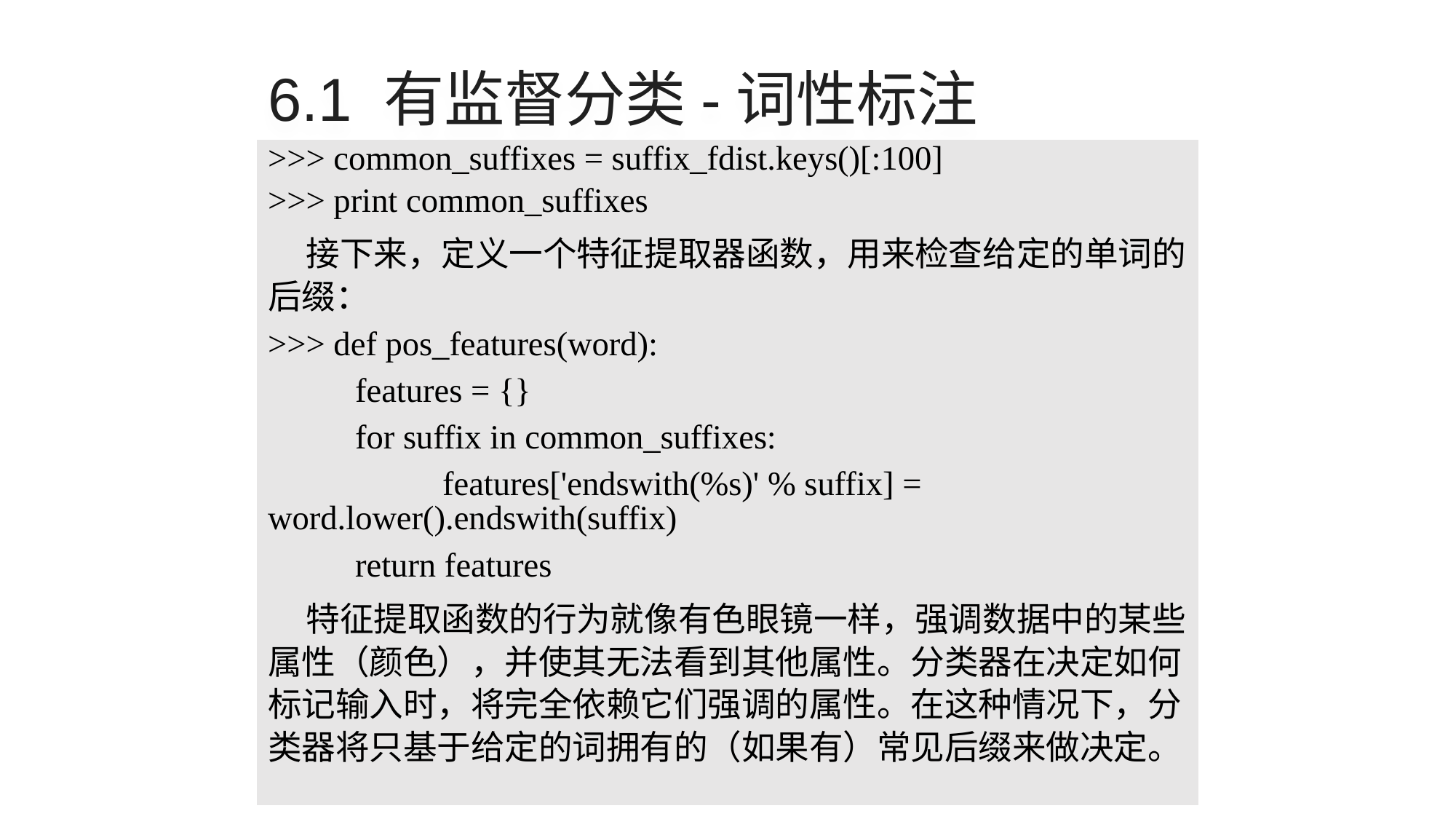

# 6.1 有监督分类-词性标注
>>> common_suffixes = suffix_fdist.keys()[:100]
>>> print common_suffixes
接下来，定义一个特征提取器函数，用来检查给定的单词的后缀：
>>> def pos_features(word):
	features = {}
	for suffix in common_suffixes:
		features['endswith(%s)' % suffix] = word.lower().endswith(suffix)
	return features
特征提取函数的行为就像有色眼镜一样，强调数据中的某些属性（颜色），并使其无法看到其他属性。分类器在决定如何标记输入时，将完全依赖它们强调的属性。在这种情况下，分类器将只基于给定的词拥有的（如果有）常见后缀来做决定。